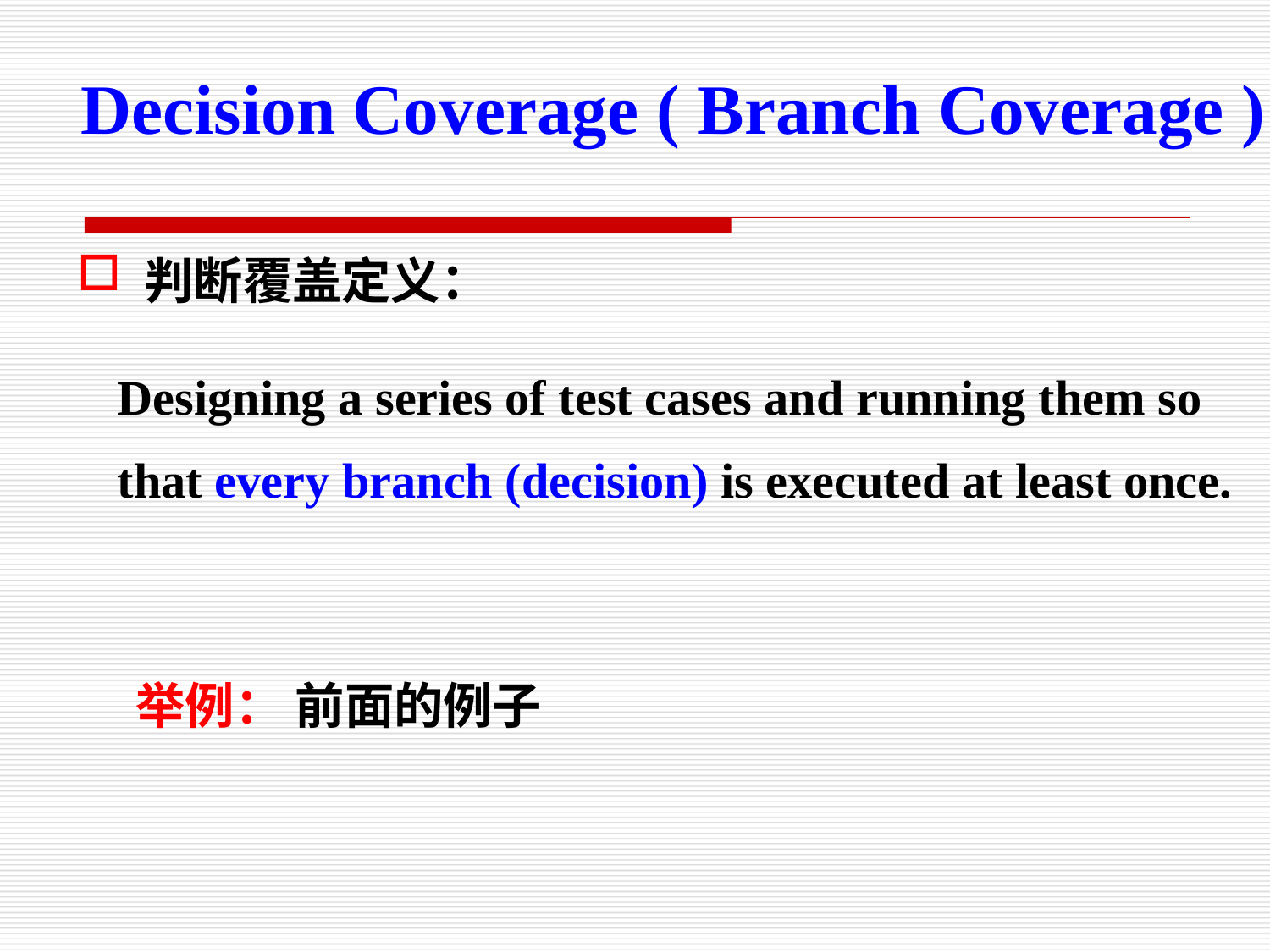

Decision Coverage ( Branch Coverage )
 判断覆盖定义：
Designing a series of test cases and running them so that every branch (decision) is executed at least once.
举例： 前面的例子